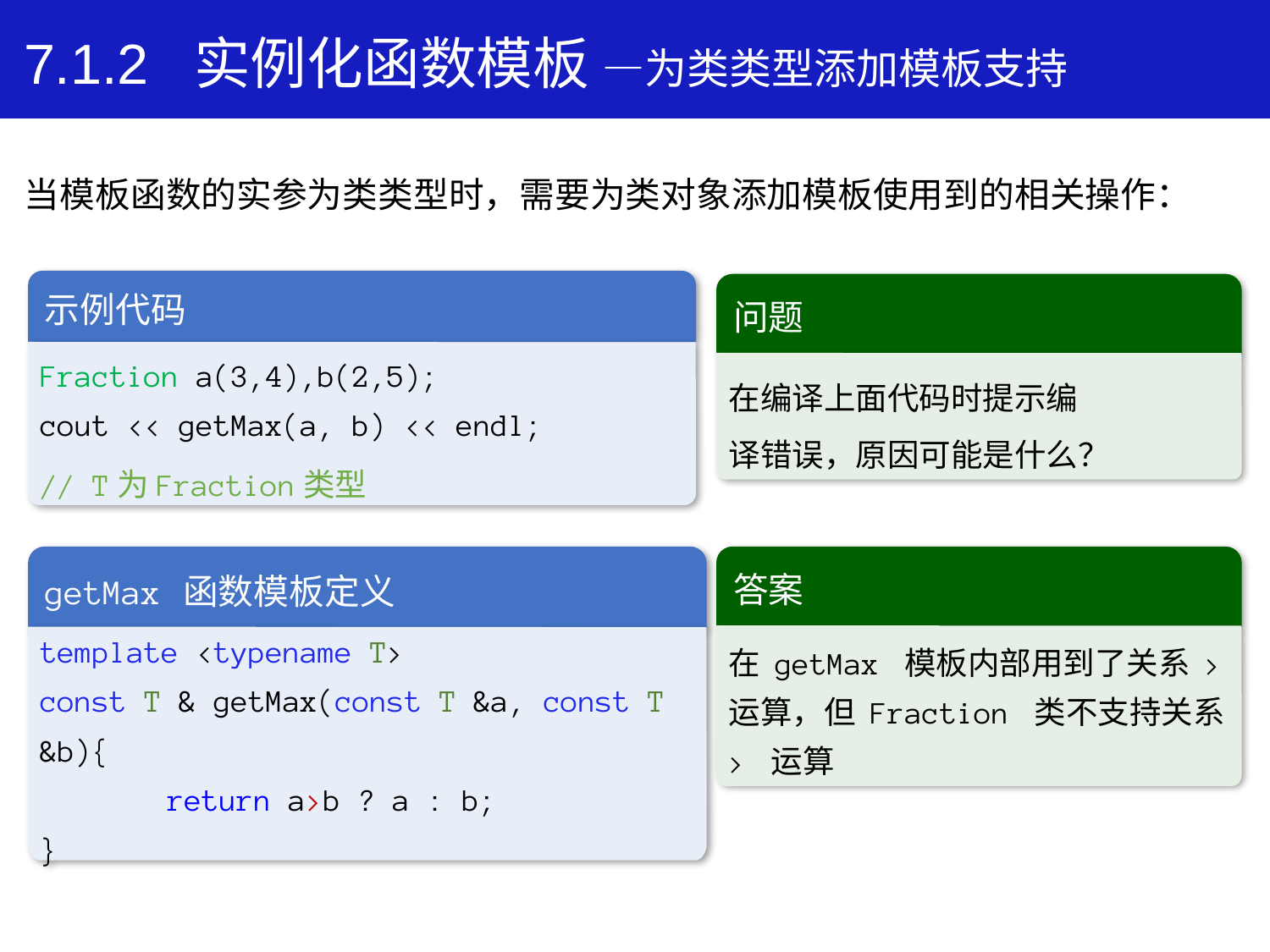

7.1.2  实例化函数模板 —为类类型添加模板支持
当模板函数的实参为类类型时，需要为类对象添加模板使用到的相关操作：
学习目标
示例代码
Fraction a(3,4),b(2,5);
cout << getMax(a, b) << endl;
// T为Fraction类型
问题
在编译上面代码时提示编
译错误，原因可能是什么？
getMax 函数模板定义
template <typename T>
const T & getMax(const T &a, const T &b){
	return a>b ? a : b;
}
答案
在 getMax 模板内部用到了关系 > 运算，但 Fraction 类不支持关系
> 运算
10